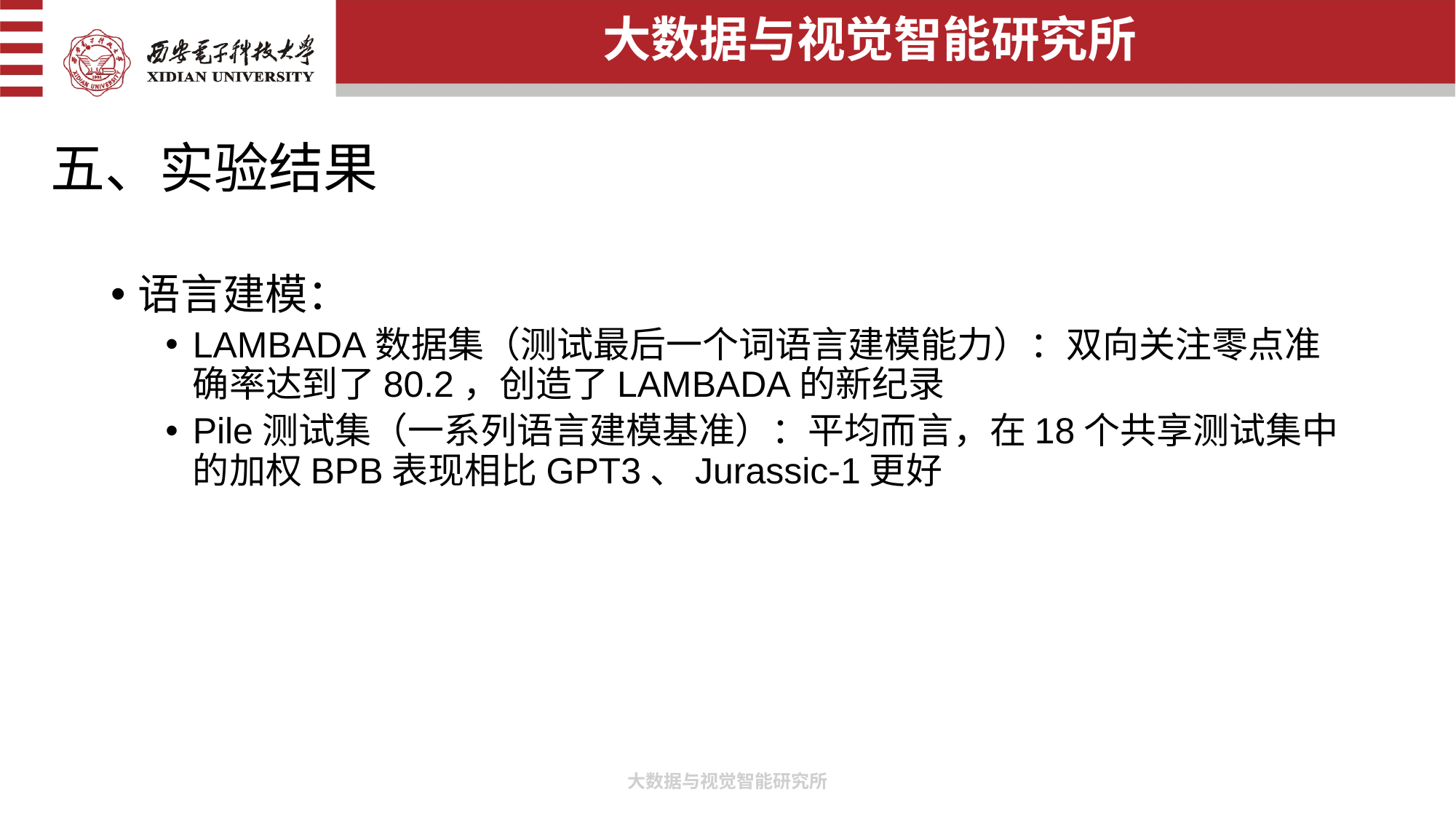

# 五、实验结果
语言建模：
LAMBADA数据集（测试最后一个词语言建模能力）：双向关注零点准确率达到了80.2，创造了LAMBADA的新纪录
Pile测试集（一系列语言建模基准）：平均而言，在18个共享测试集中的加权BPB表现相比GPT3、Jurassic-1更好

大数据与视觉智能研究所
22